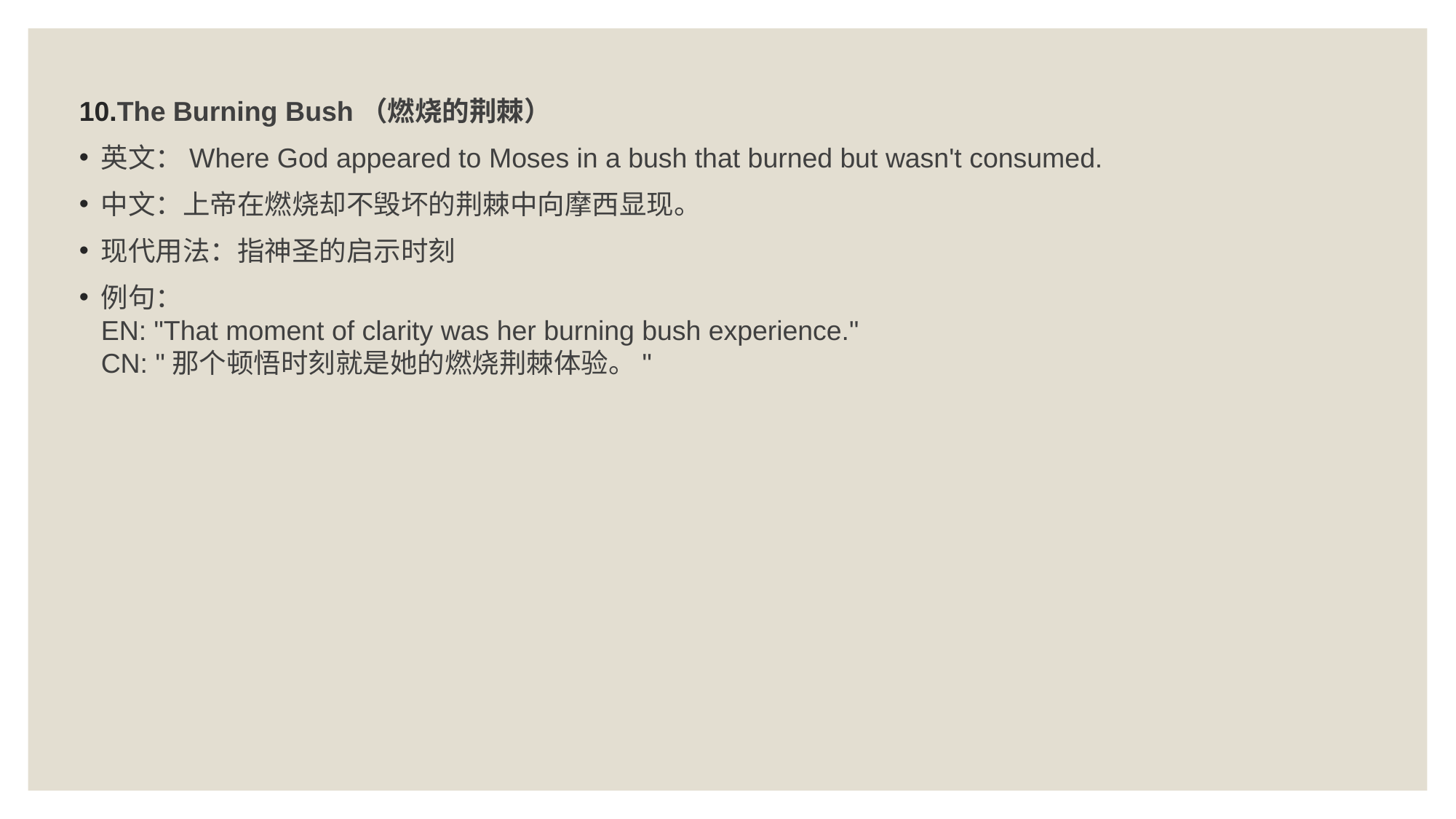

#
The Burning Bush（燃烧的荆棘）
英文：Where God appeared to Moses in a bush that burned but wasn't consumed.
中文：上帝在燃烧却不毁坏的荆棘中向摩西显现。
现代用法：指神圣的启示时刻
例句：
EN: "That moment of clarity was her burning bush experience."
CN: "那个顿悟时刻就是她的燃烧荆棘体验。"